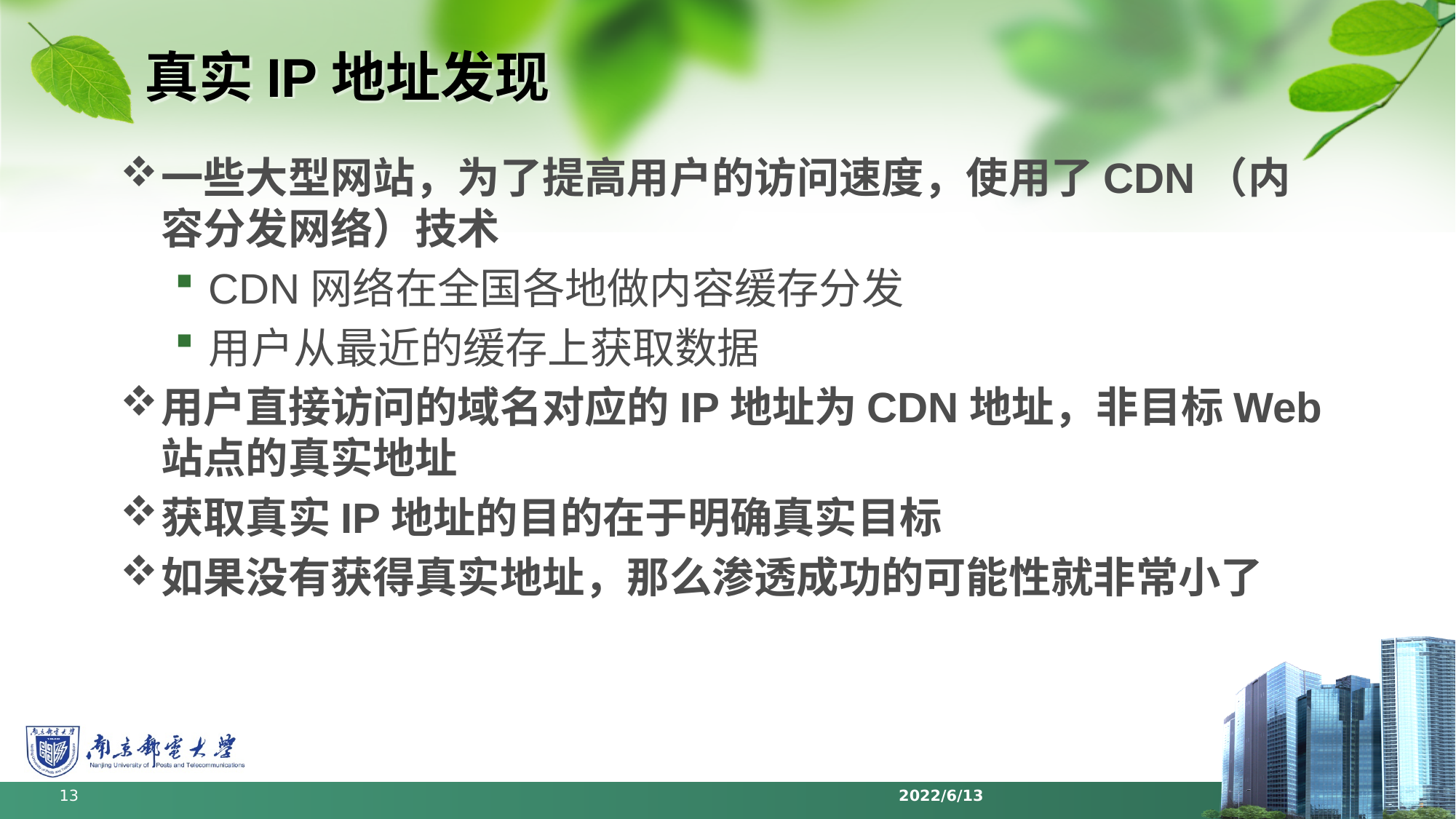

# 真实IP地址发现
一些大型网站，为了提高用户的访问速度，使用了CDN（内容分发网络）技术
CDN网络在全国各地做内容缓存分发
用户从最近的缓存上获取数据
用户直接访问的域名对应的IP地址为CDN地址，非目标Web站点的真实地址
获取真实IP地址的目的在于明确真实目标
如果没有获得真实地址，那么渗透成功的可能性就非常小了
13
2022/6/13